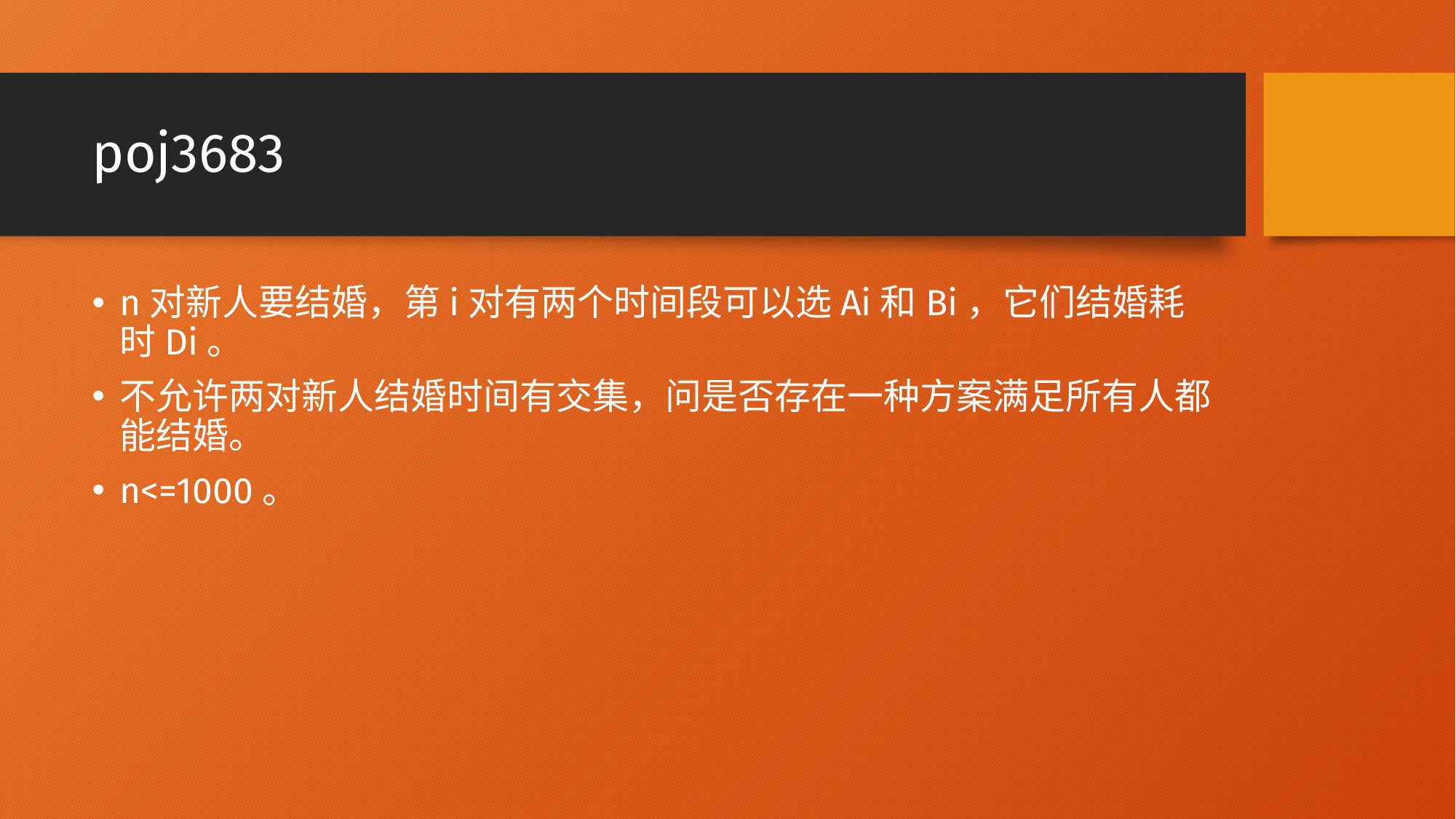

# poj3683
n对新人要结婚，第i对有两个时间段可以选Ai和Bi，它们结婚耗时Di。
不允许两对新人结婚时间有交集，问是否存在一种方案满足所有人都能结婚。
n<=1000。